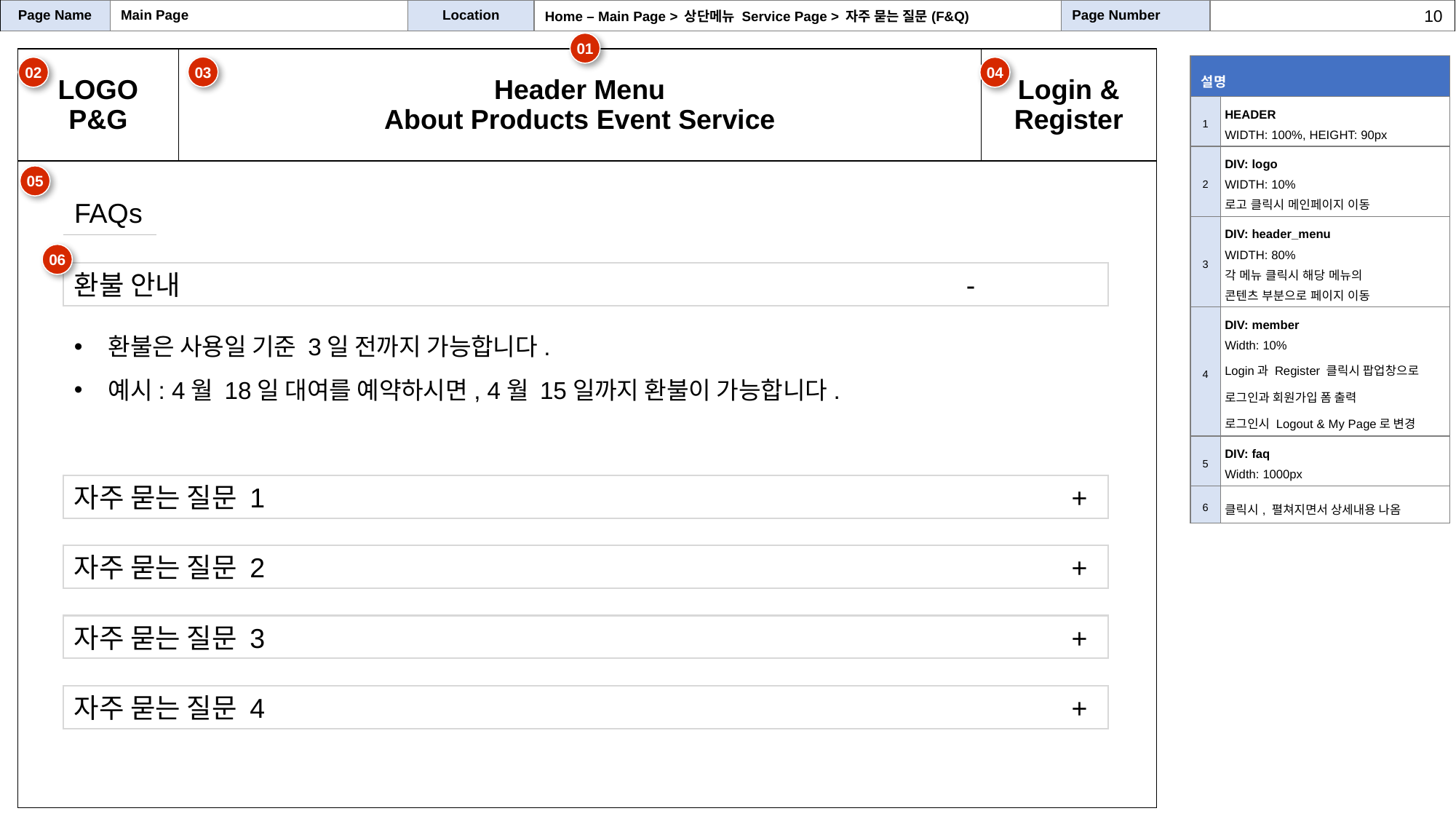

| Page Name | Main Page | Location | Home – Main Page > 상단메뉴 Service Page > 자주 묻는 질문(F&Q) | Page Number |  |
| --- | --- | --- | --- | --- | --- |
10
01
| LOGO P&G | Header Menu About Products Event Service | Login & Register |
| --- | --- | --- |
|  |  |  |
| 설명 |  |
| --- | --- |
| 1 | HEADER WIDTH: 100%, HEIGHT: 90px |
| 2 | DIV: logo WIDTH: 10% 로고 클릭시 메인페이지 이동 |
| 3 | DIV: header\_menu WIDTH: 80% 각 메뉴 클릭시 해당 메뉴의 콘텐츠 부분으로 페이지 이동 |
| 4 | DIV: member Width: 10% Login과 Register 클릭시 팝업창으로 로그인과 회원가입 폼 출력 로그인시 Logout & My Page로 변경 |
| 5 | DIV: faq Width: 1000px |
| 6 | 클릭시, 펼쳐지면서 상세내용 나옴 |
03
04
02

05
FAQs
06
환불 안내								  -
환불은 사용일 기준 3일 전까지 가능합니다.
예시: 4월 18일 대여를 예약하시면, 4월 15일까지 환불이 가능합니다.

자주 묻는 질문 1 								  +
자주 묻는 질문 2 								  +
자주 묻는 질문 3 								  +
자주 묻는 질문 4 								  +